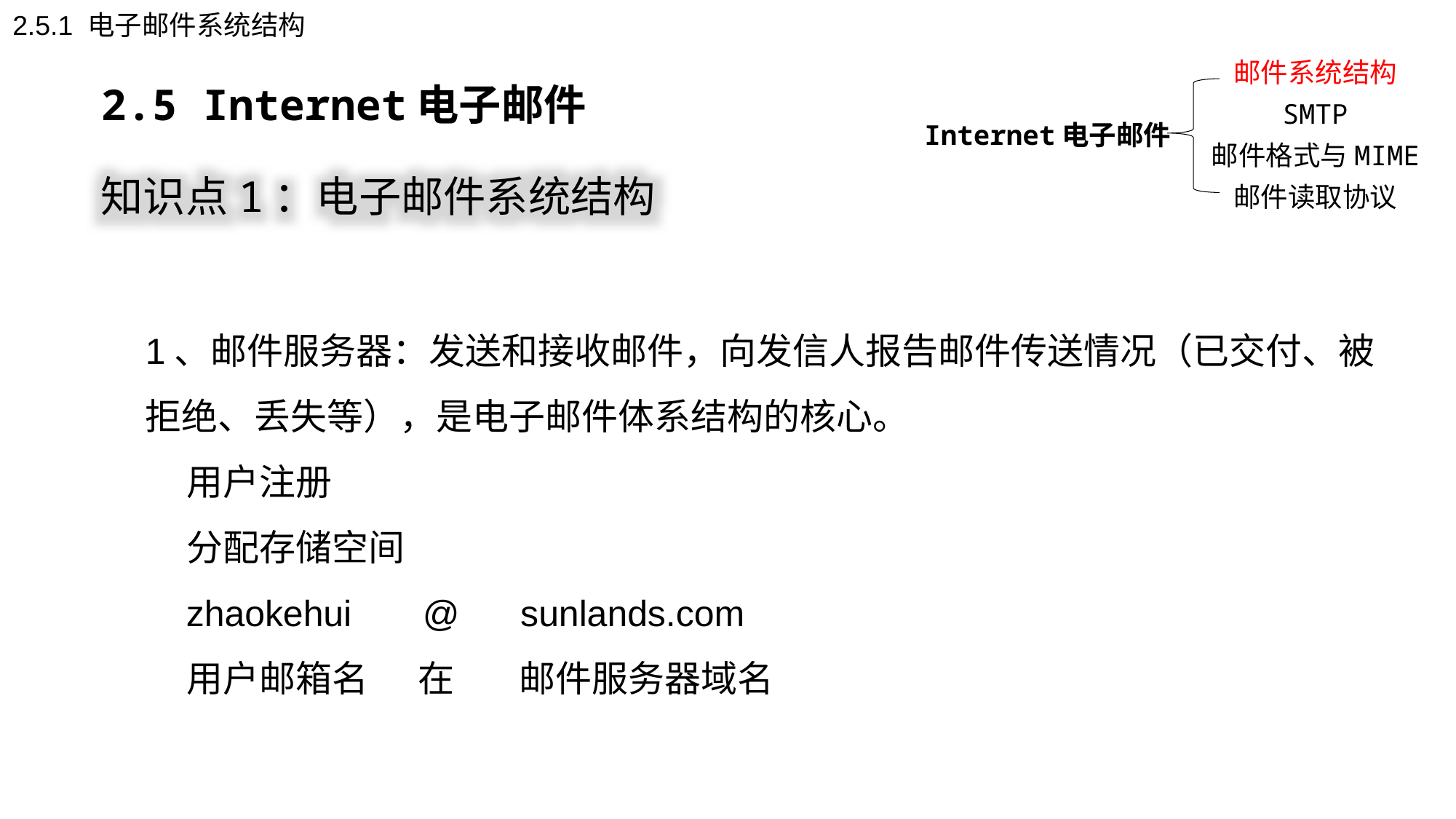

2.5.1 电子邮件系统结构
邮件系统结构

SMTP
Internet电子邮件
邮件格式与MIME
邮件读取协议
2.5 Internet电子邮件
知识点1：电子邮件系统结构
1、邮件服务器：发送和接收邮件，向发信人报告邮件传送情况（已交付、被拒绝、丢失等），是电子邮件体系结构的核心。
    用户注册
    分配存储空间
    zhaokehui       @      sunlands.com
    用户邮箱名      在        邮件服务器域名